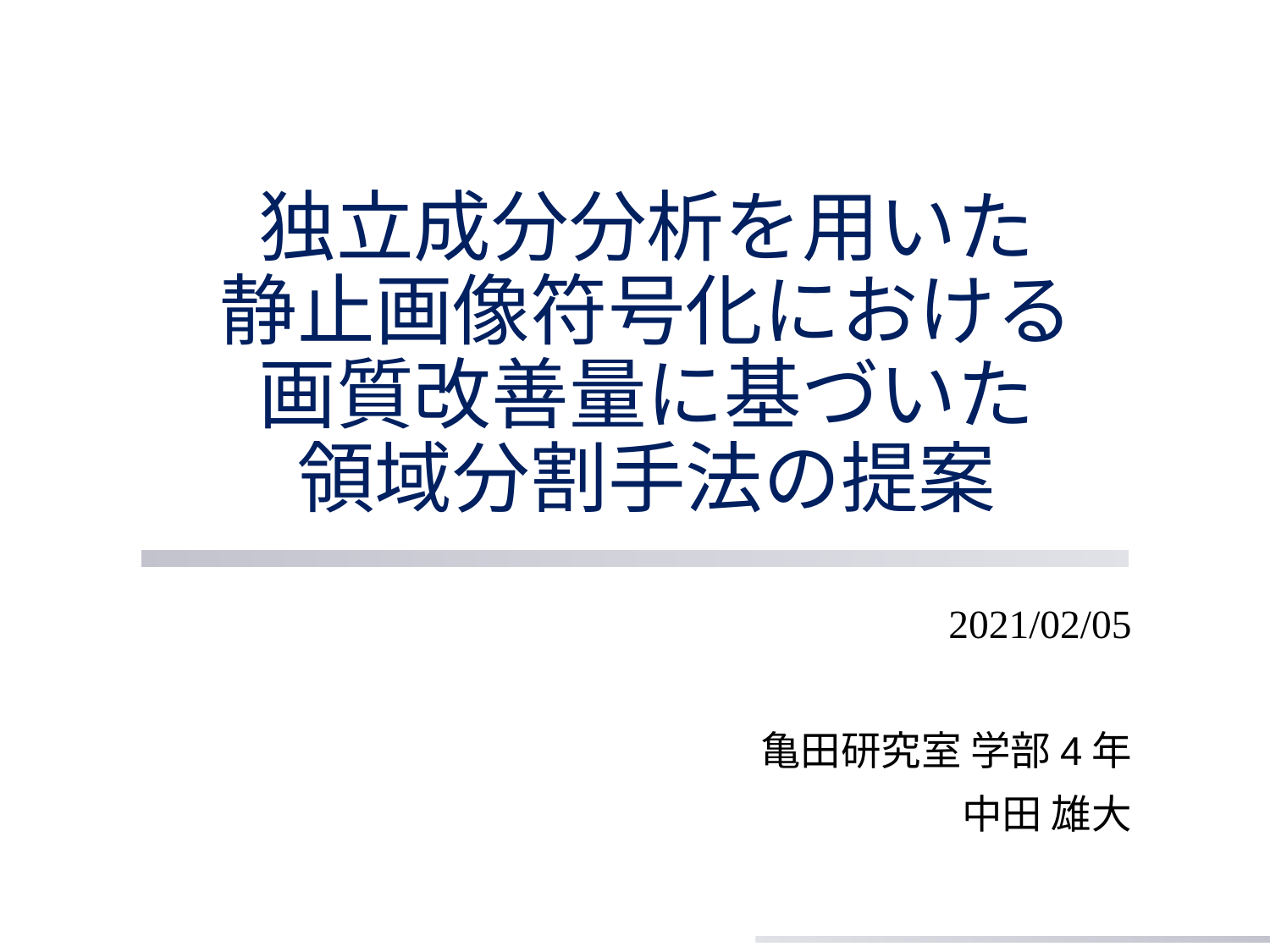

# 独立成分分析を用いた 静止画像符号化における 画質改善量に基づいた 領域分割手法の提案
2021/02/05

亀田研究室 学部4年
中田 雄大